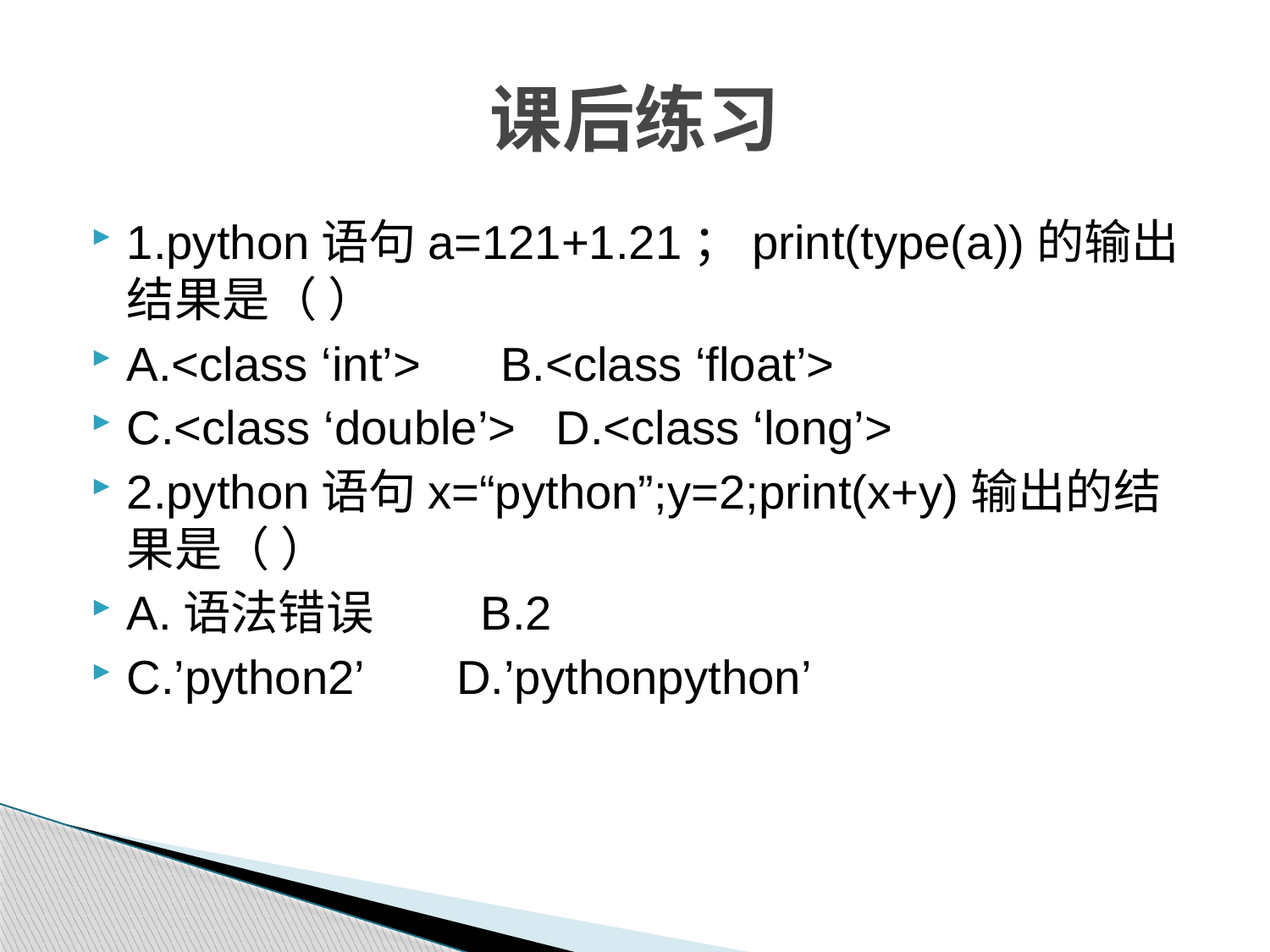

# 课后练习
1.python语句a=121+1.21；print(type(a))的输出结果是（ ）
A.<class ‘int’>      B.<class ‘float’>
C.<class ‘double’>   D.<class ‘long’>
2.python语句x=“python”;y=2;print(x+y)输出的结果是（ ）
A.语法错误         B.2
C.’python2’       D.’pythonpython’